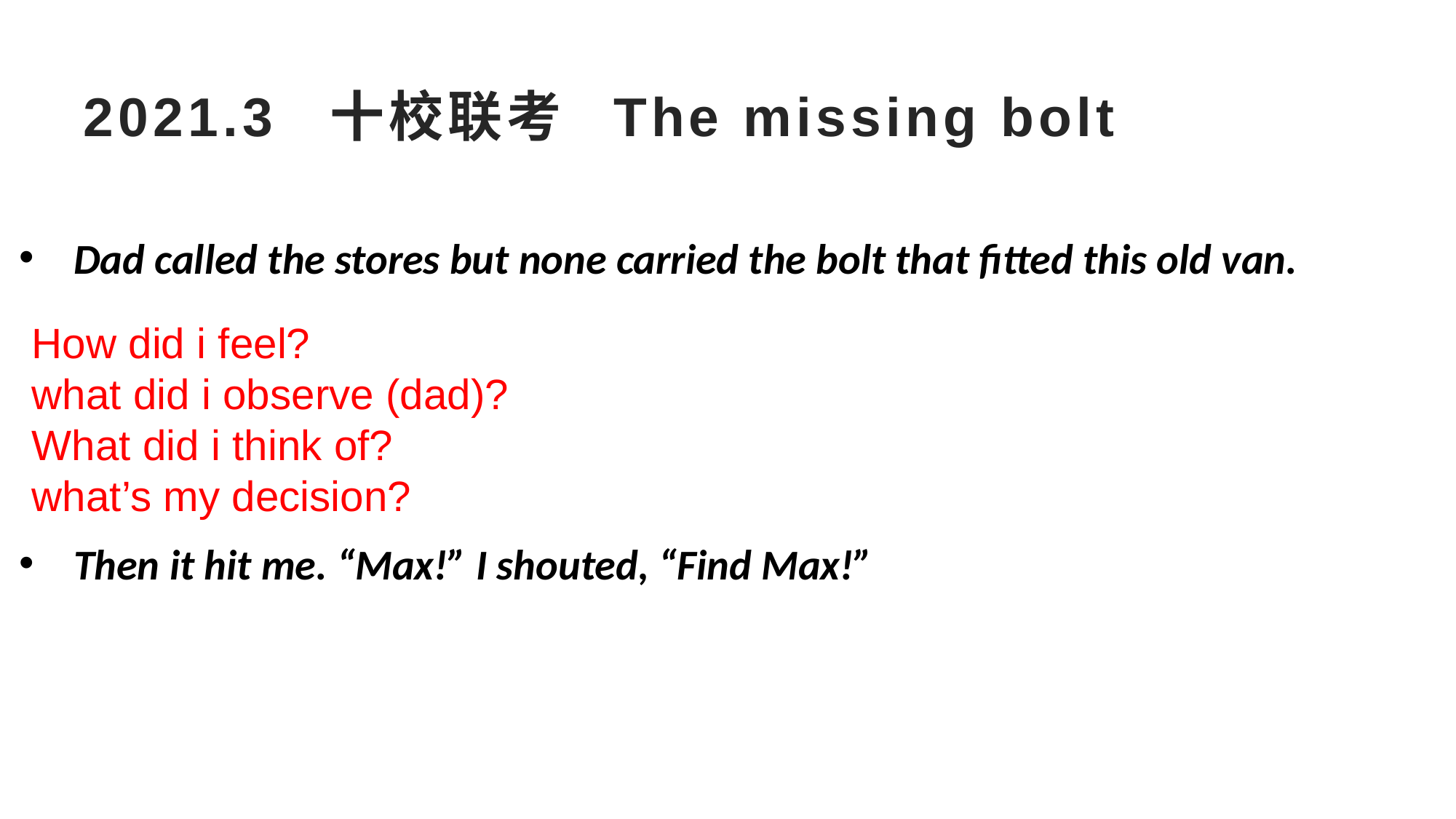

# 2021.3  十校联考  The missing bolt
Dad called the stores but none carried the bolt that fitted this old van.

Then it hit me. “Max!” I shouted, “Find Max!”

How did i feel?
what did i observe (dad)?
What did i think of?
what’s my decision?